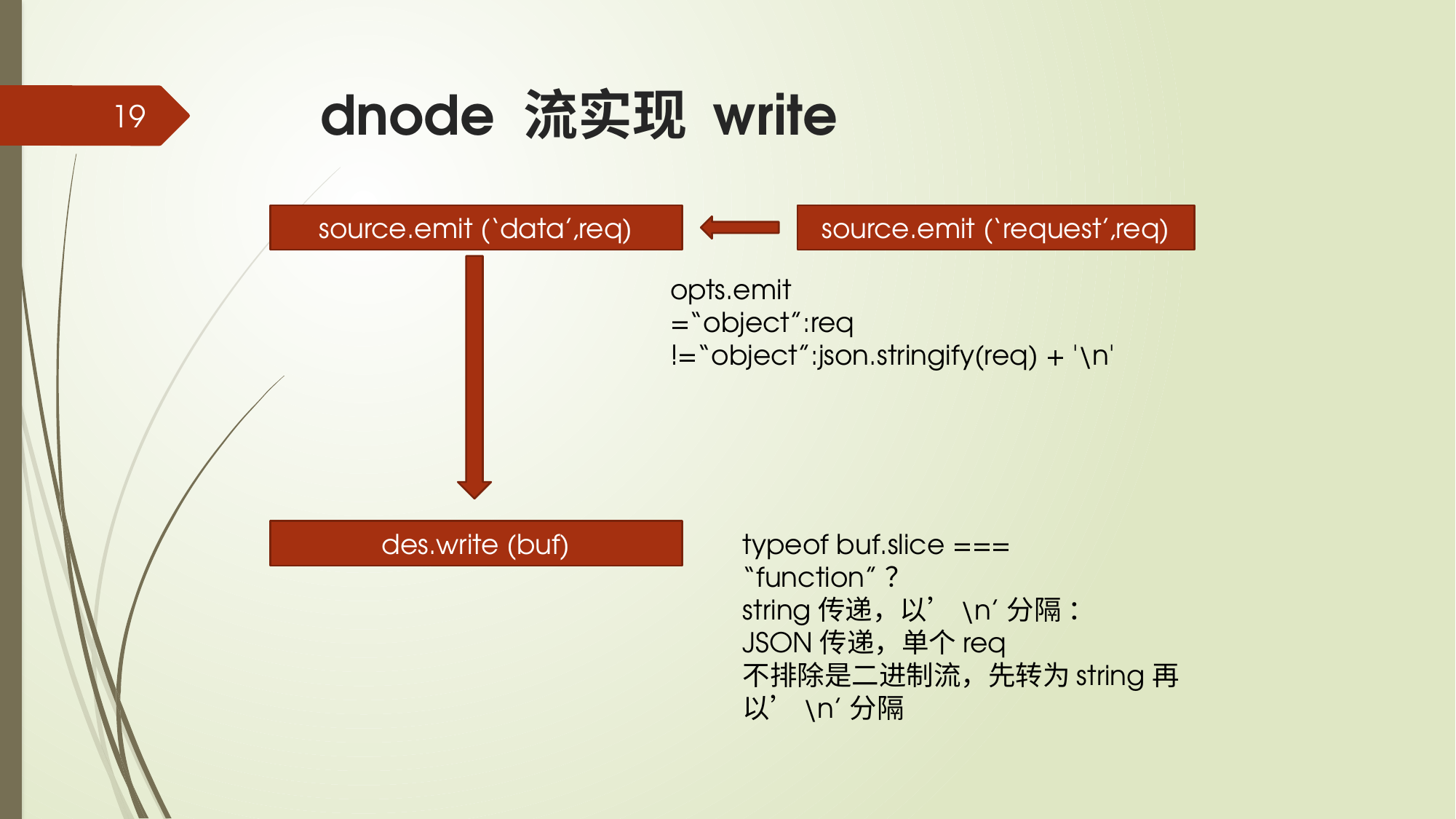

# dnode 流实现 write
19
source.emit (‘data’,req)
source.emit (‘request’,req)

opts.emit
=“object”:req
!=“object”:json.stringify(req) + '\n'
des.write (buf)
typeof buf.slice === “function”？
string传递，以’\n’分隔 ：
JSON传递，单个req
不排除是二进制流，先转为string再以’\n’分隔